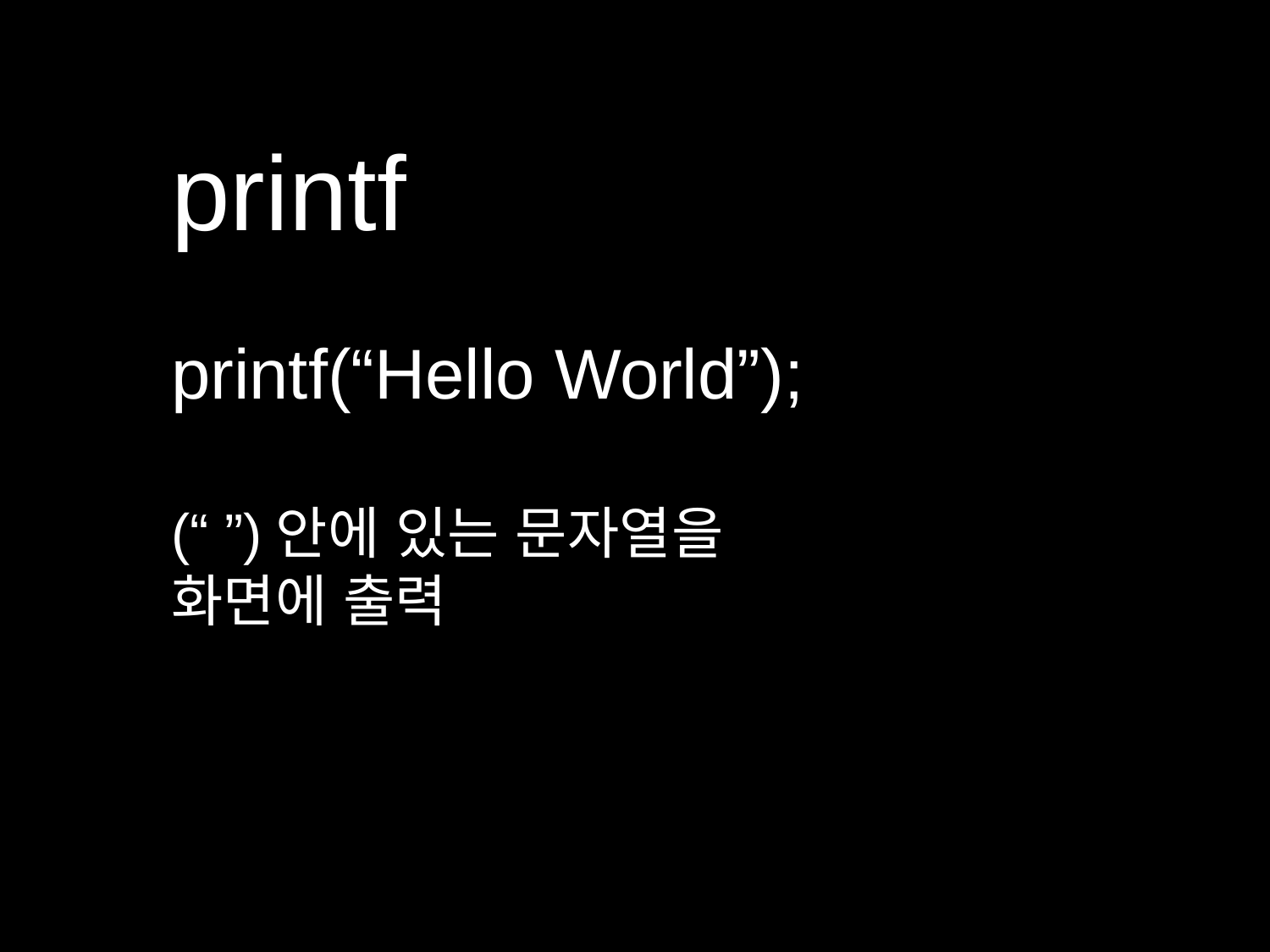

printf

printf(“Hello World”);

(“ ”)안에 있는 문자열을
화면에 출력